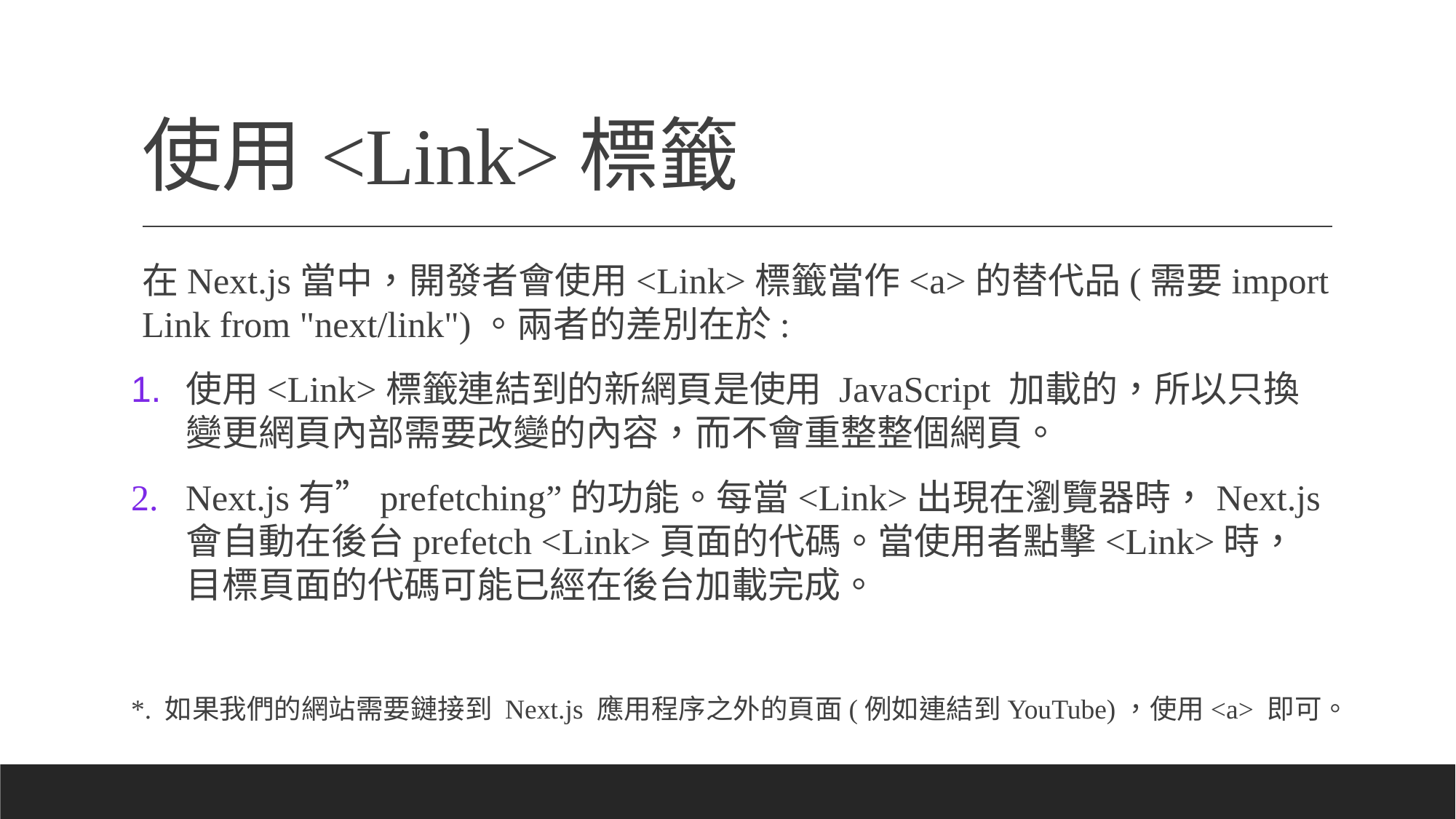

# 使用<Link>標籤
在Next.js當中，開發者會使用<Link>標籤當作<a>的替代品(需要import Link from "next/link")。兩者的差別在於:
使用<Link>標籤連結到的新網頁是使用 JavaScript 加載的，所以只換變更網頁內部需要改變的內容，而不會重整整個網頁。
Next.js有”prefetching”的功能。每當<Link>出現在瀏覽器時，Next.js 會自動在後台prefetch <Link>頁面的代碼。當使用者點擊<Link>時，目標頁面的代碼可能已經在後台加載完成。

*. 如果我們的網站需要鏈接到 Next.js 應用程序之外的頁面(例如連結到YouTube)，使用<a> 即可。